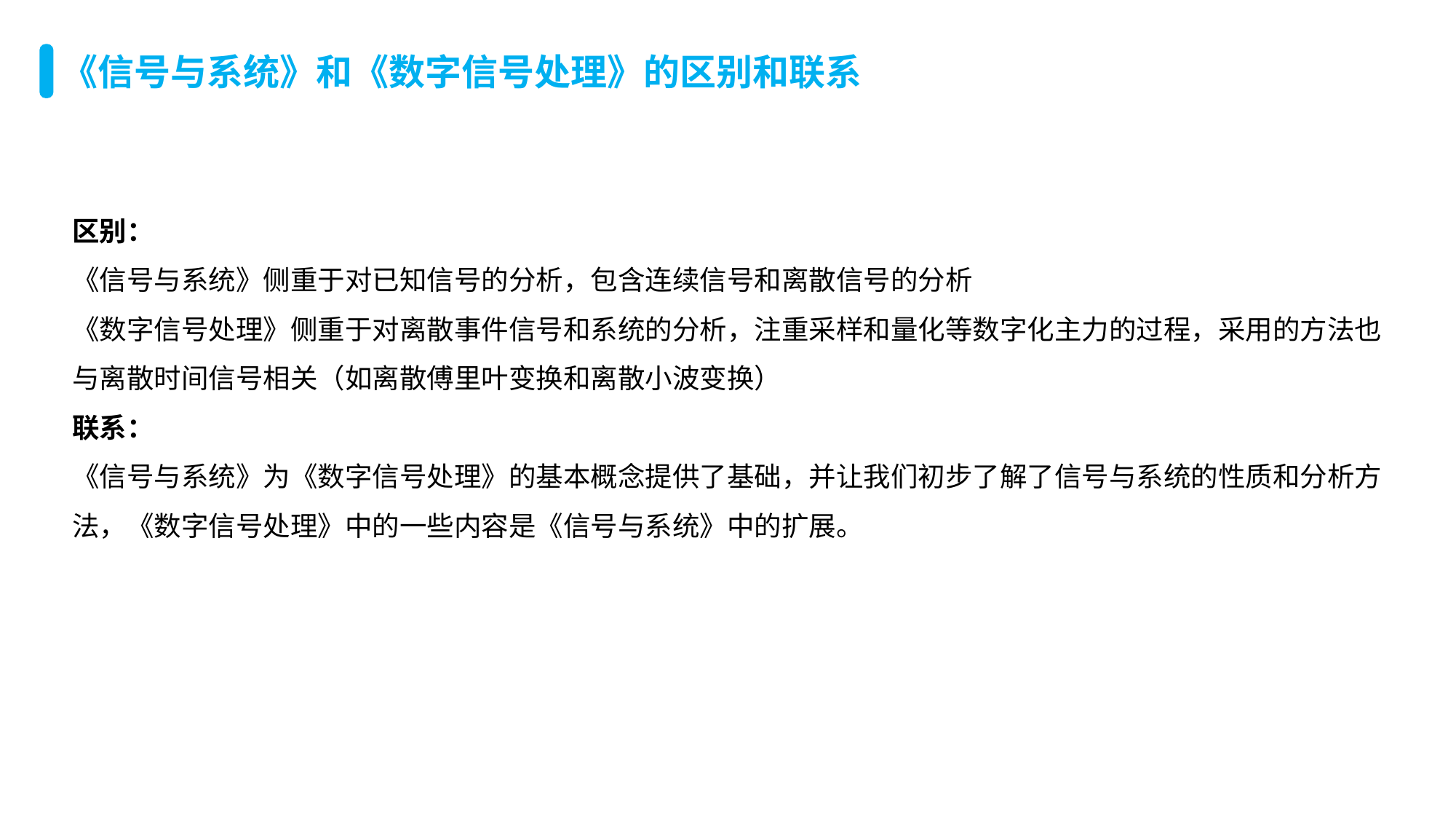

《信号与系统》和《数字信号处理》的区别和联系
区别：
《信号与系统》侧重于对已知信号的分析，包含连续信号和离散信号的分析
《数字信号处理》侧重于对离散事件信号和系统的分析，注重采样和量化等数字化主力的过程，采用的方法也与离散时间信号相关（如离散傅里叶变换和离散小波变换）
联系：
《信号与系统》为《数字信号处理》的基本概念提供了基础，并让我们初步了解了信号与系统的性质和分析方法，《数字信号处理》中的一些内容是《信号与系统》中的扩展。